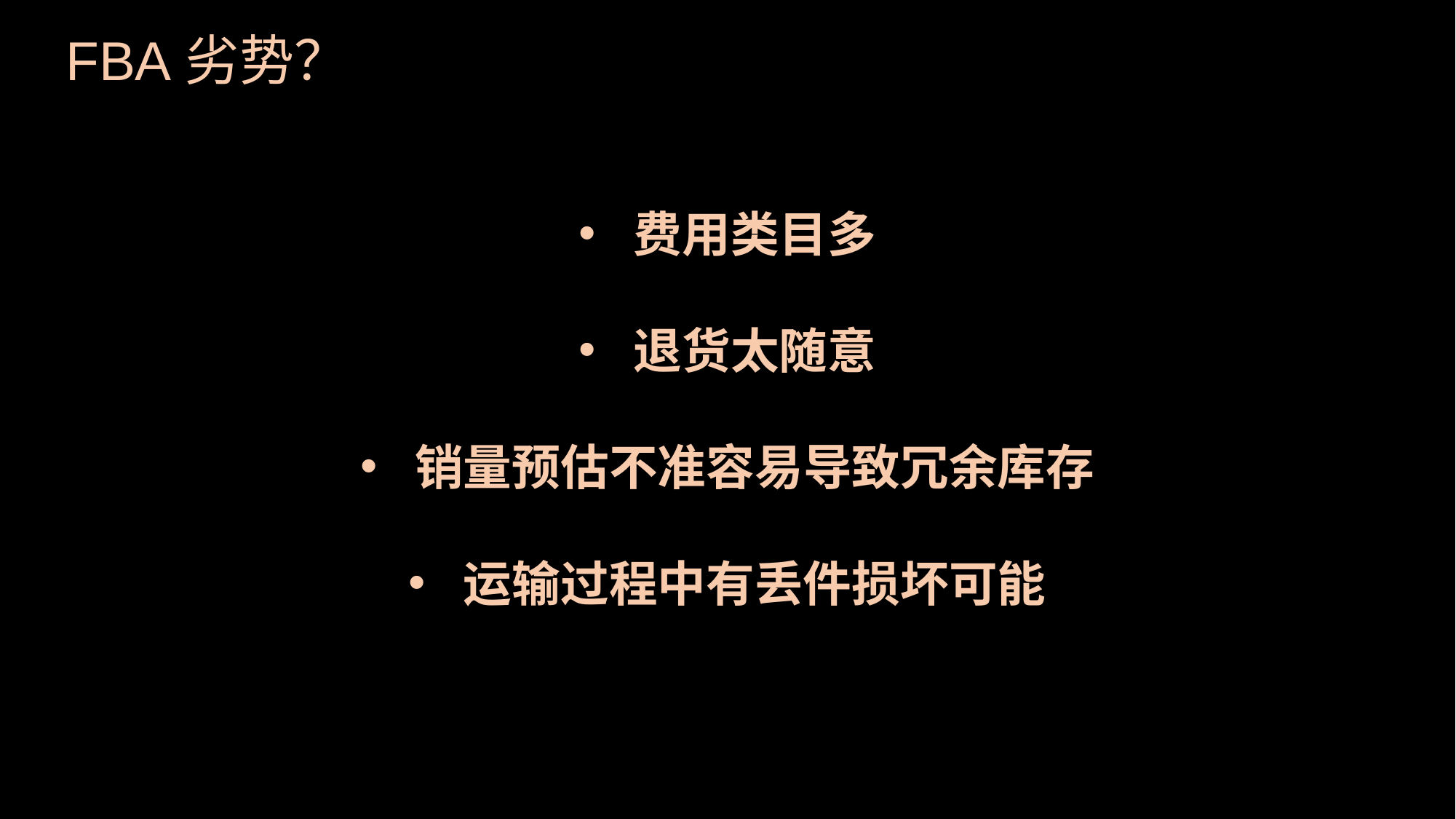

FBA劣势？

费用类目多

退货太随意

销量预估不准容易导致冗余库存

运输过程中有丢件损坏可能